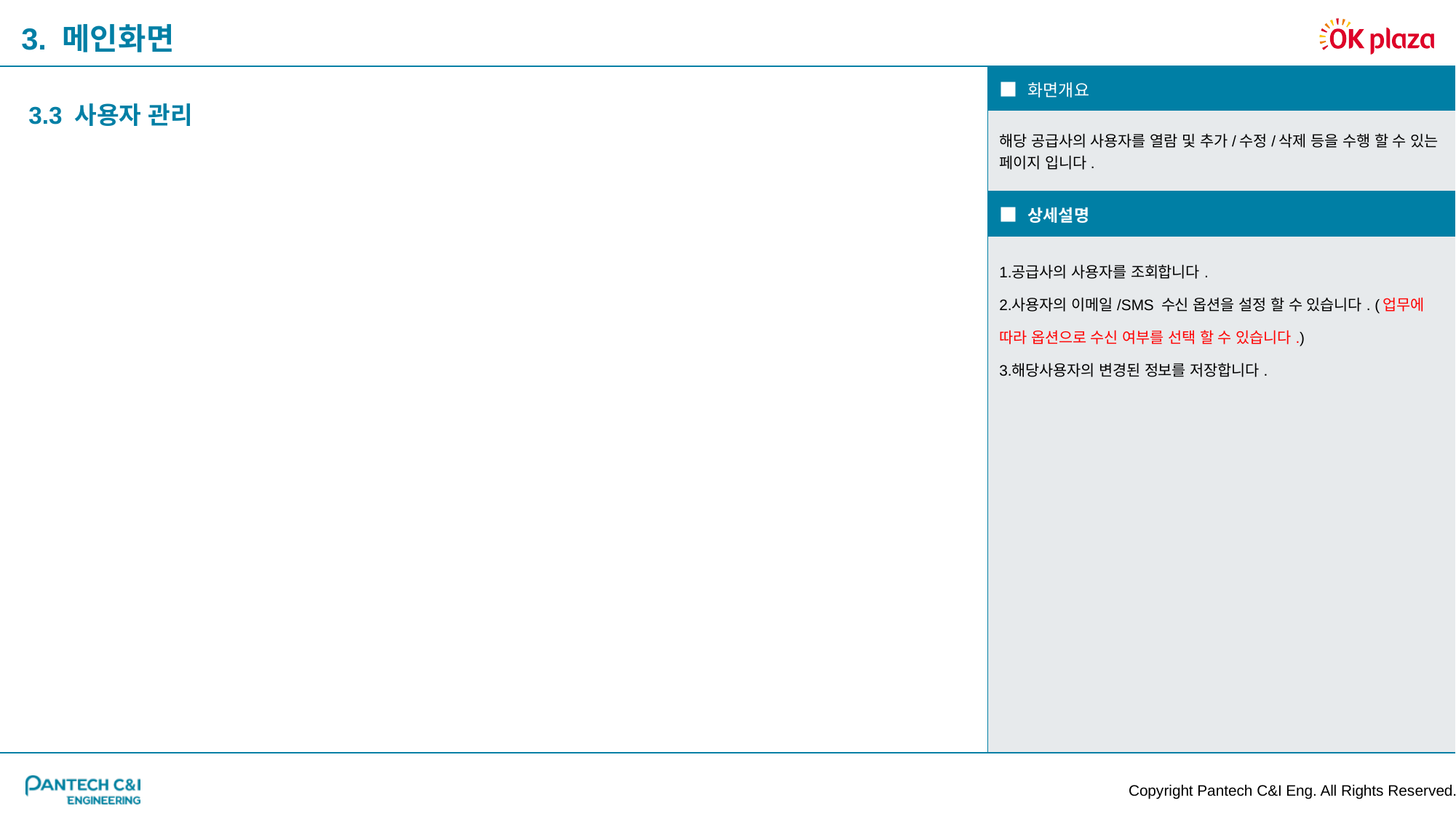

3. 메인화면
| ■ 화면개요 |
| --- |
| 해당 공급사의 사용자를 열람 및 추가/수정/삭제 등을 수행 할 수 있는 페이지 입니다. |
| ■ 상세설명 |
| 공급사의 사용자를 조회합니다. 사용자의 이메일/SMS 수신 옵션을 설정 할 수 있습니다. (업무에 따라 옵션으로 수신 여부를 선택 할 수 있습니다.) 해당사용자의 변경된 정보를 저장합니다. |
3.3 사용자 관리